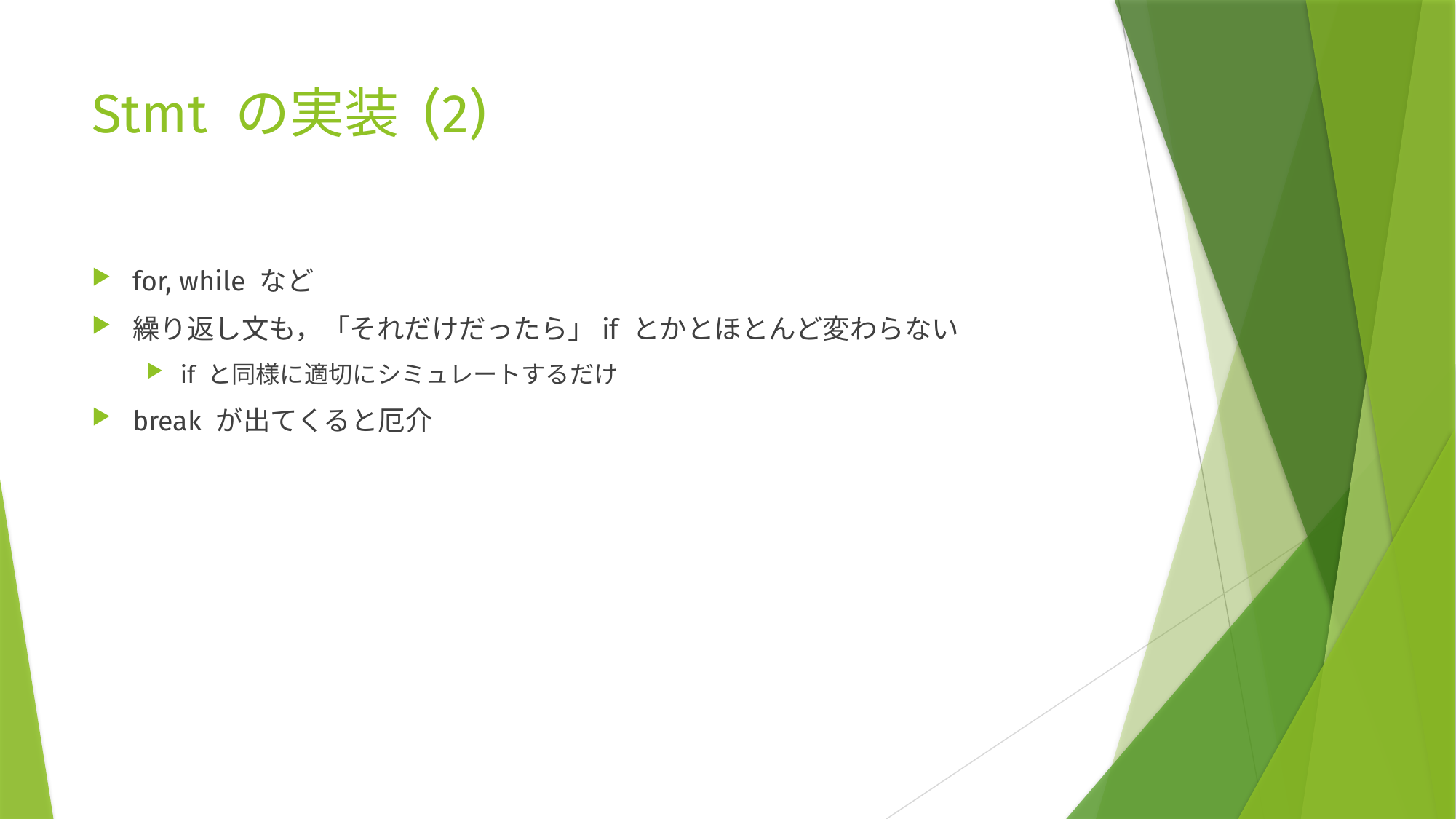

# Stmt の実装 (2)
for, while など
繰り返し文も，「それだけだったら」if とかとほとんど変わらない
if と同様に適切にシミュレートするだけ
break が出てくると厄介